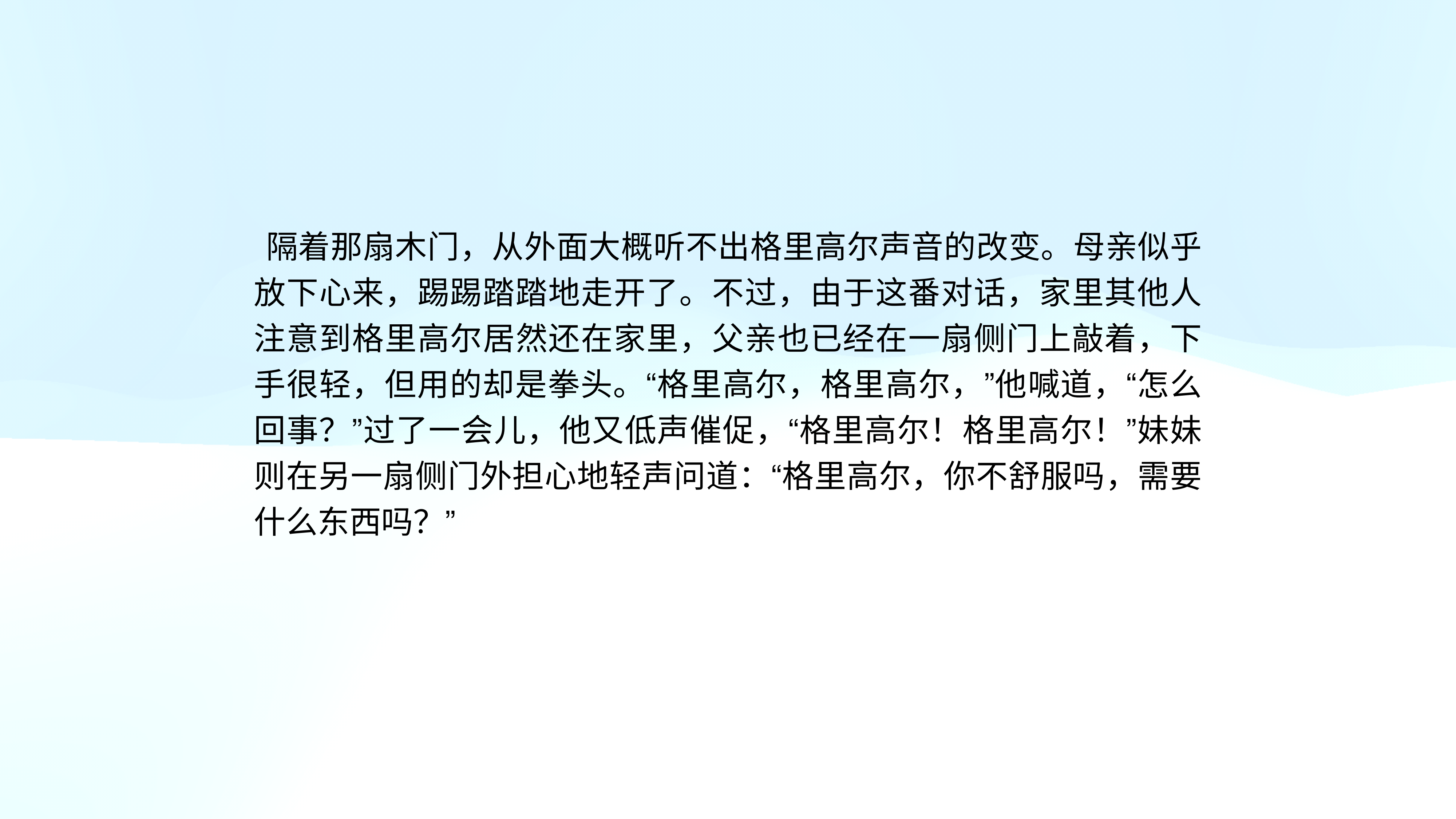

隔着那扇木门，从外面大概听不出格里高尔声音的改变。母亲似乎放下心来，踢踢踏踏地走开了。不过，由于这番对话，家里其他人注意到格里高尔居然还在家里，父亲也已经在一扇侧门上敲着，下手很轻，但用的却是拳头。“格里高尔，格里高尔，”他喊道，“怎么回事？”过了一会儿，他又低声催促，“格里高尔！格里高尔！”妹妹则在另一扇侧门外担心地轻声问道：“格里高尔，你不舒服吗，需要什么东西吗？”